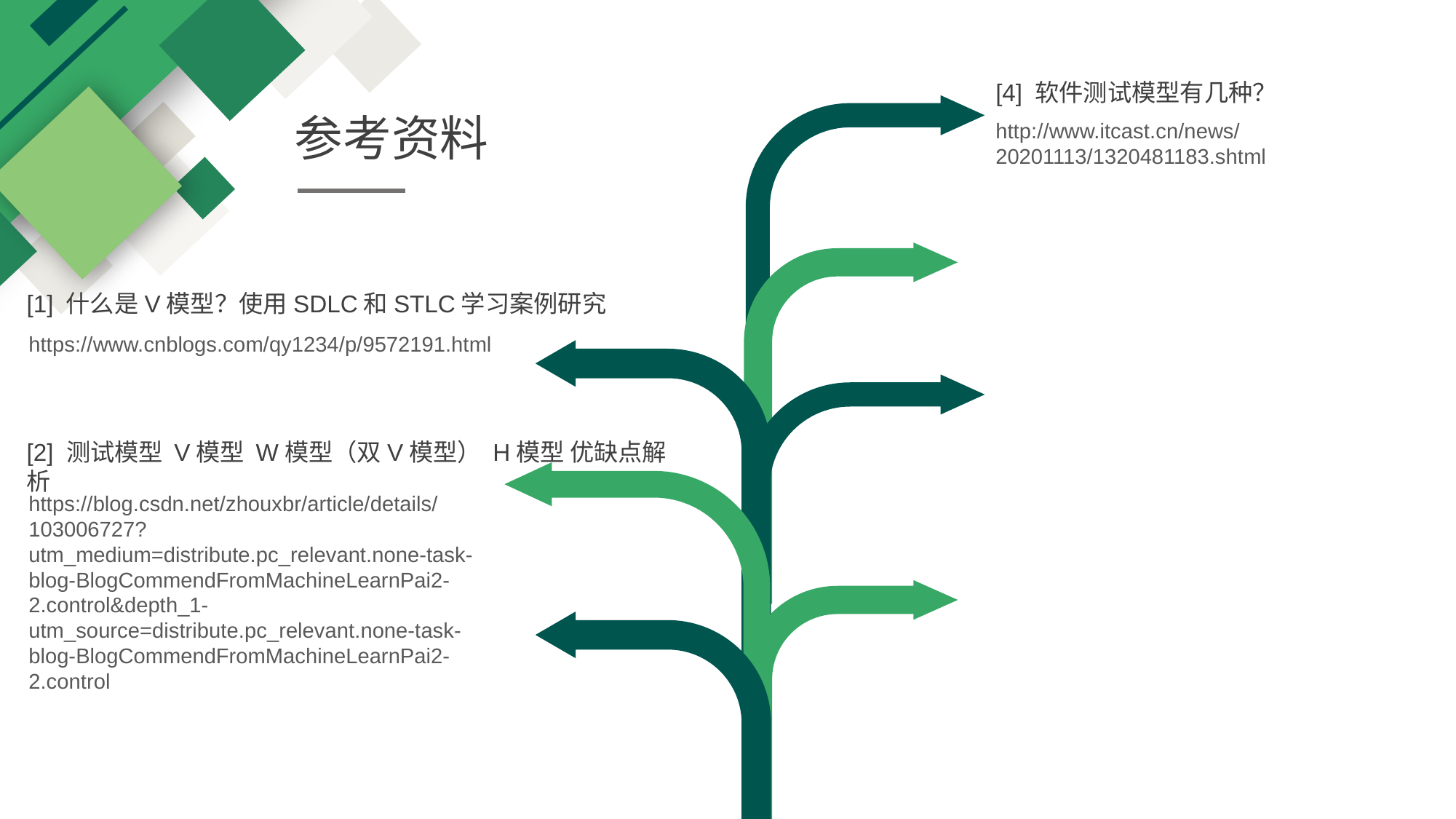

[4] 软件测试模型有几种？

参考资料
http://www.itcast.cn/news/20201113/1320481183.shtml

[1] 什么是V模型？使用SDLC和STLC学习案例研究
https://www.cnblogs.com/qy1234/p/9572191.html

[2] 测试模型 V模型 W模型（双V模型） H模型 优缺点解析

https://blog.csdn.net/zhouxbr/article/details/103006727?utm_medium=distribute.pc_relevant.none-task-blog-BlogCommendFromMachineLearnPai2-2.control&depth_1-utm_source=distribute.pc_relevant.none-task-blog-BlogCommendFromMachineLearnPai2-2.control